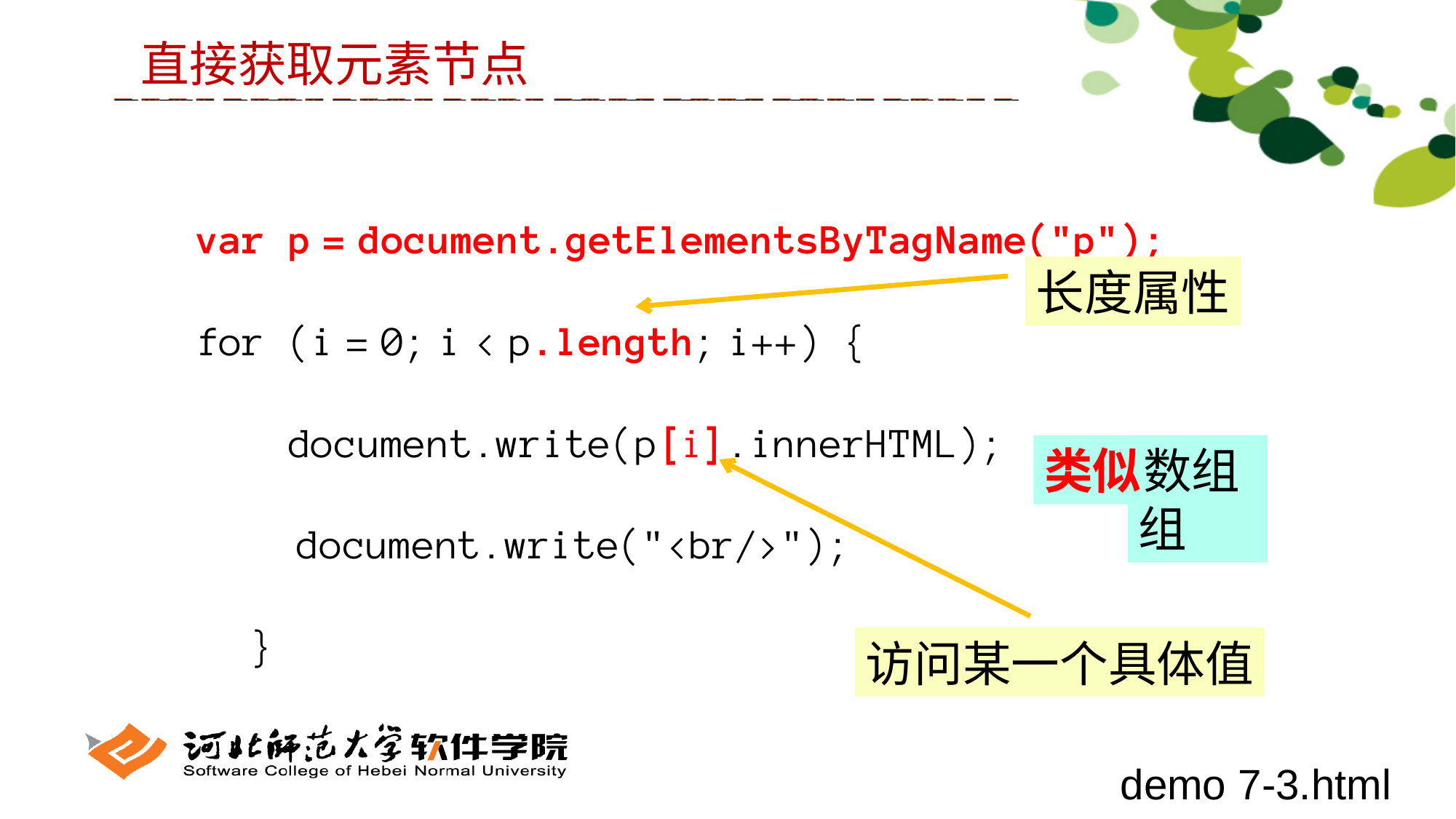

直接获取元素节点
var p = document.getElementsByTagName("p");
for (i = 0; i < p.length; i++) {
    document.write(p[i].innerHTML);
  document.write("<br/>");
}
长度属性
        数组
类似
 数组
访问某一个具体值
demo 7-3.html